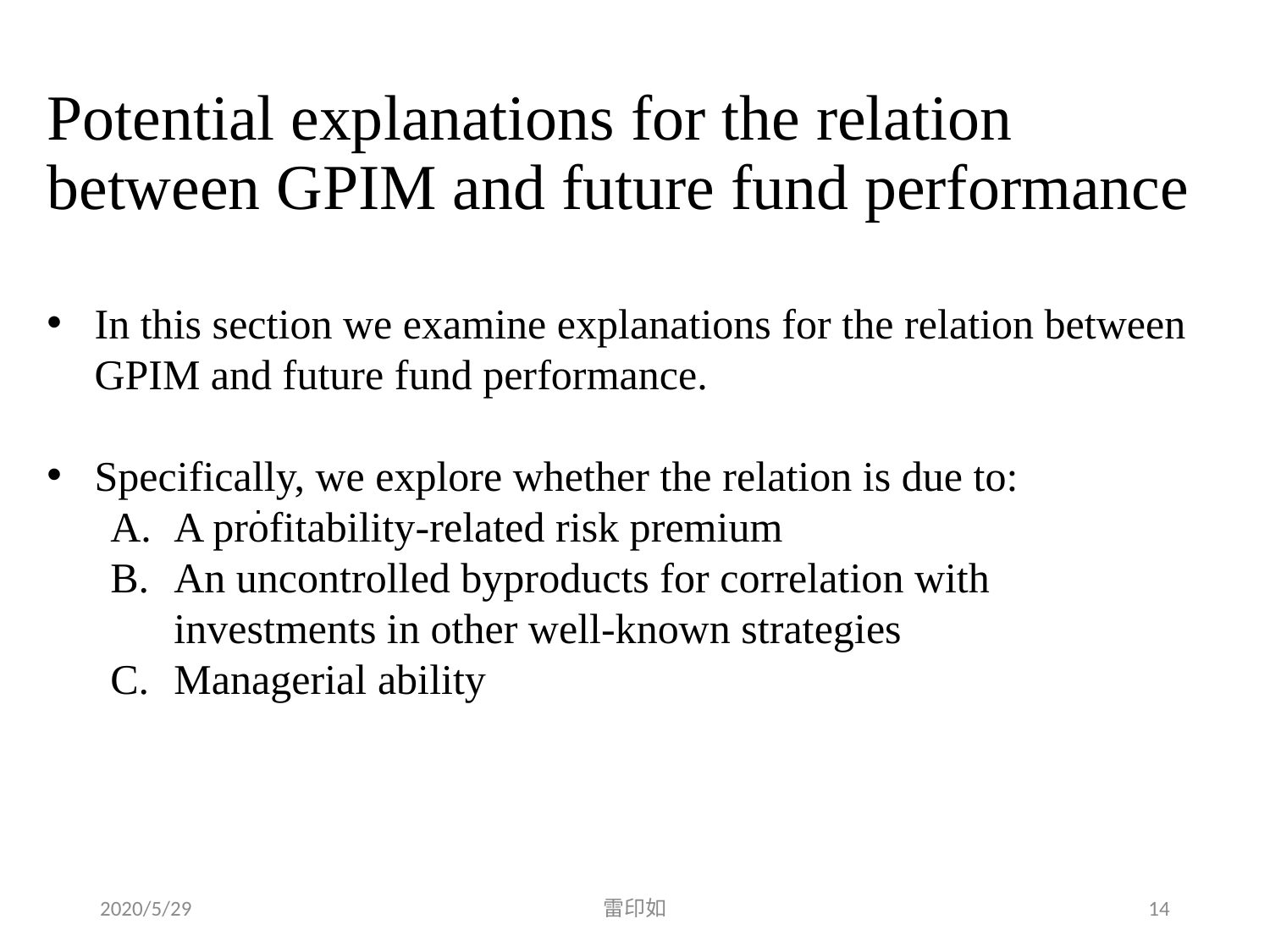

# Potential explanations for the relation between GPIM and future fund performance
In this section we examine explanations for the relation between GPIM and future fund performance.

Specifically, we explore whether the relation is due to:
A profitability-related risk premium
An uncontrolled byproducts for correlation with investments in other well-known strategies
Managerial ability

.
2020/5/29
雷印如
14